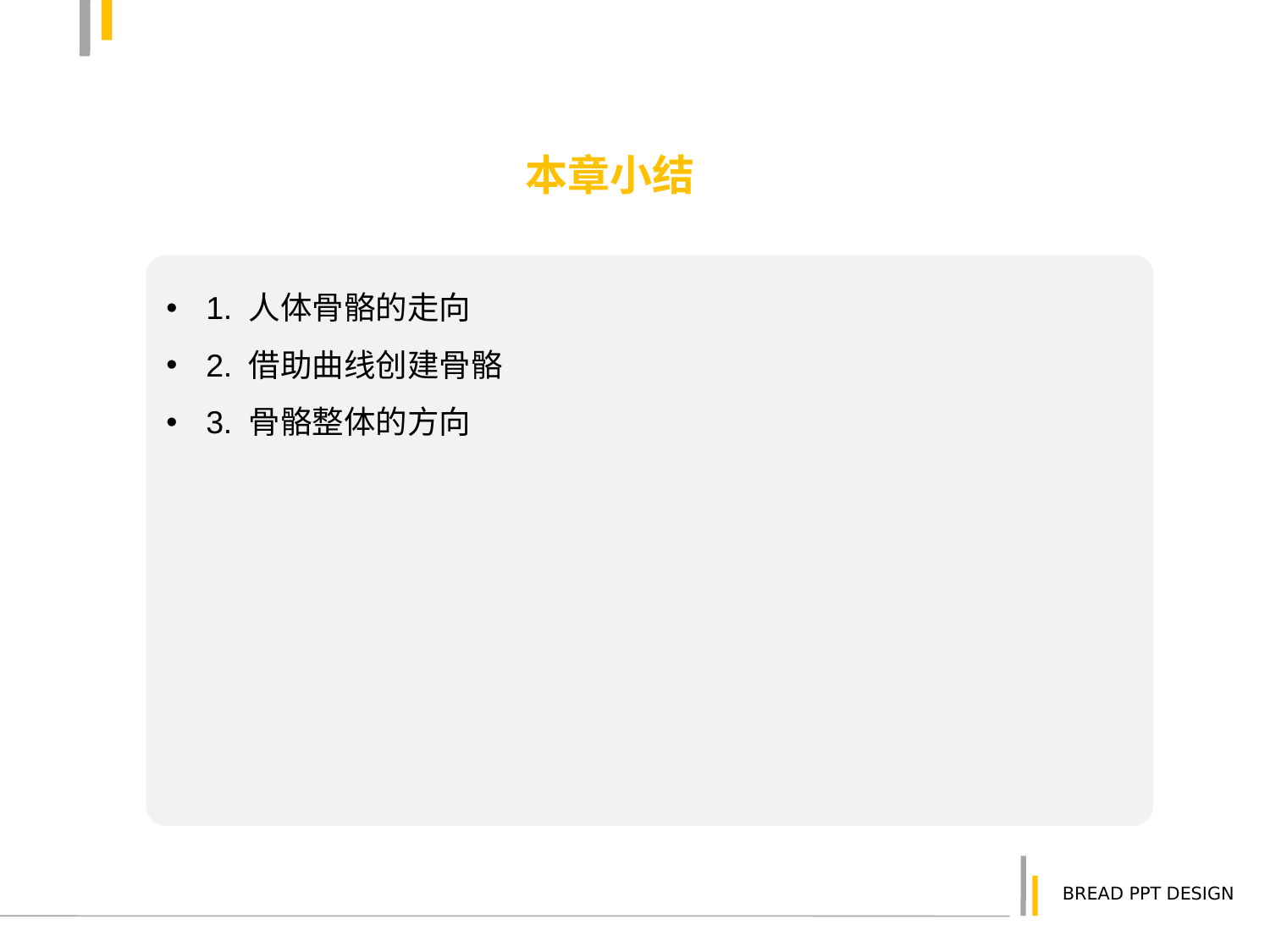

本章小结
1. 人体骨骼的走向
2. 借助曲线创建骨骼
3. 骨骼整体的方向